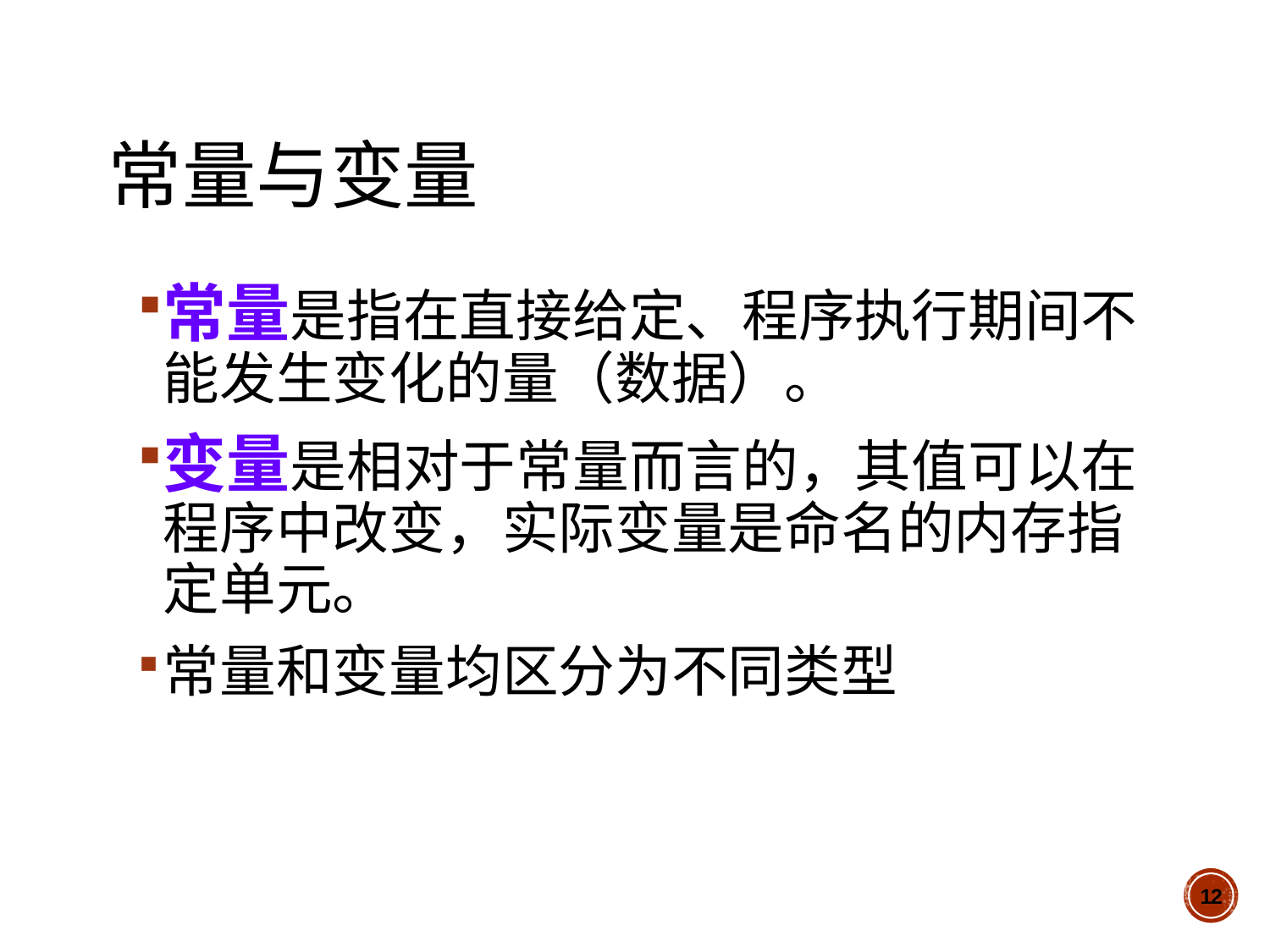

# 常量与变量
常量是指在直接给定、程序执行期间不能发生变化的量（数据）。
变量是相对于常量而言的，其值可以在程序中改变，实际变量是命名的内存指定单元。
常量和变量均区分为不同类型

12